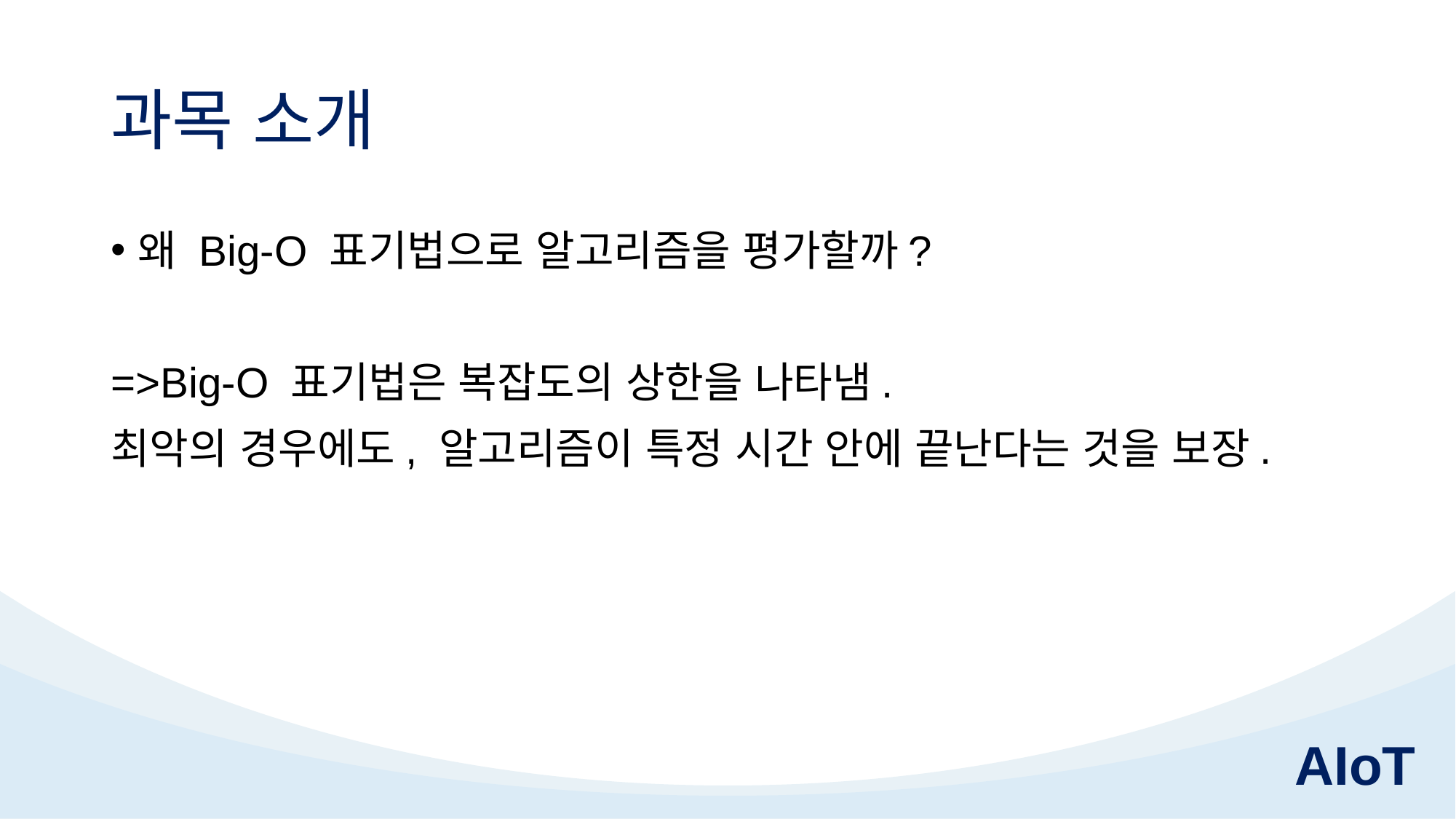

# 과목 소개
왜 Big-O 표기법으로 알고리즘을 평가할까?

=>Big-O 표기법은 복잡도의 상한을 나타냄.
최악의 경우에도, 알고리즘이 특정 시간 안에 끝난다는 것을 보장.